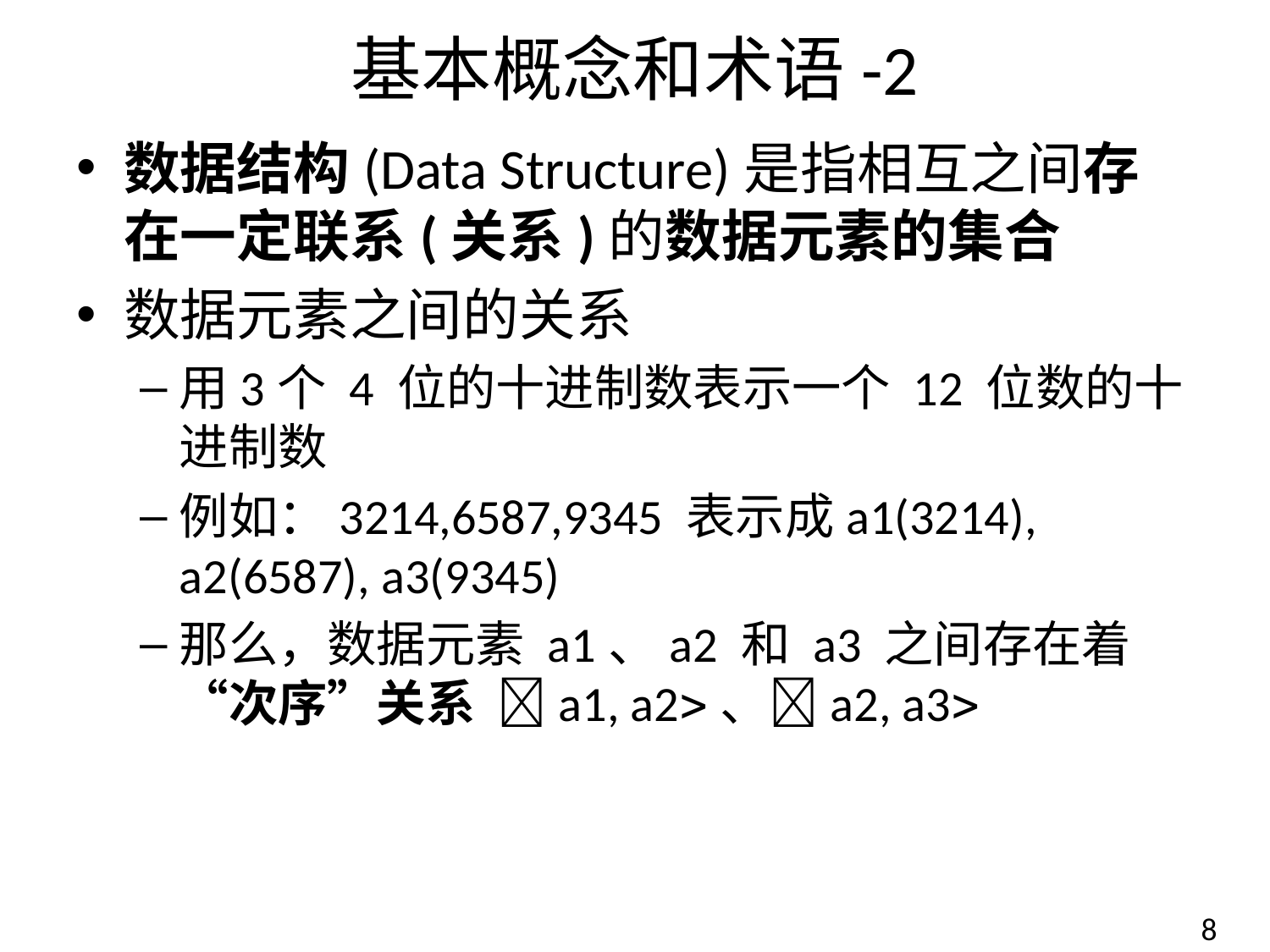

# 基本概念和术语-2
数据结构(Data Structure)是指相互之间存在一定联系(关系)的数据元素的集合
数据元素之间的关系
用3个 4 位的十进制数表示一个 12 位数的十进制数
例如：3214,6587,9345 表示成a1(3214), a2(6587), a3(9345)
那么，数据元素 a1、a2 和 a3 之间存在着“次序”关系  <a1, a2>、<a2, a3>

8